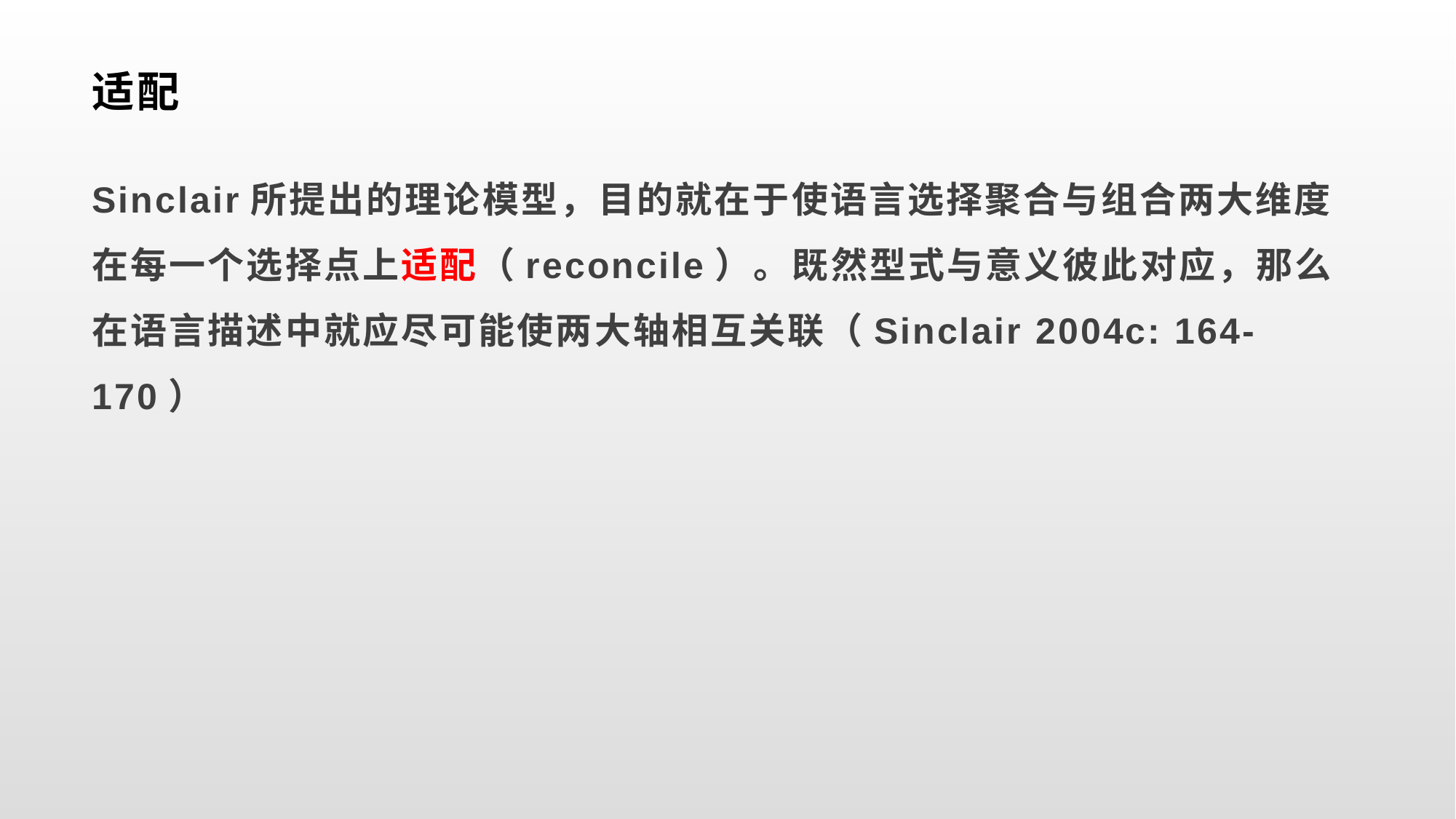

# 适配
Sinclair所提出的理论模型，目的就在于使语言选择聚合与组合两大维度在每一个选择点上适配（reconcile）。既然型式与意义彼此对应，那么在语言描述中就应尽可能使两大轴相互关联（Sinclair 2004c: 164-170）